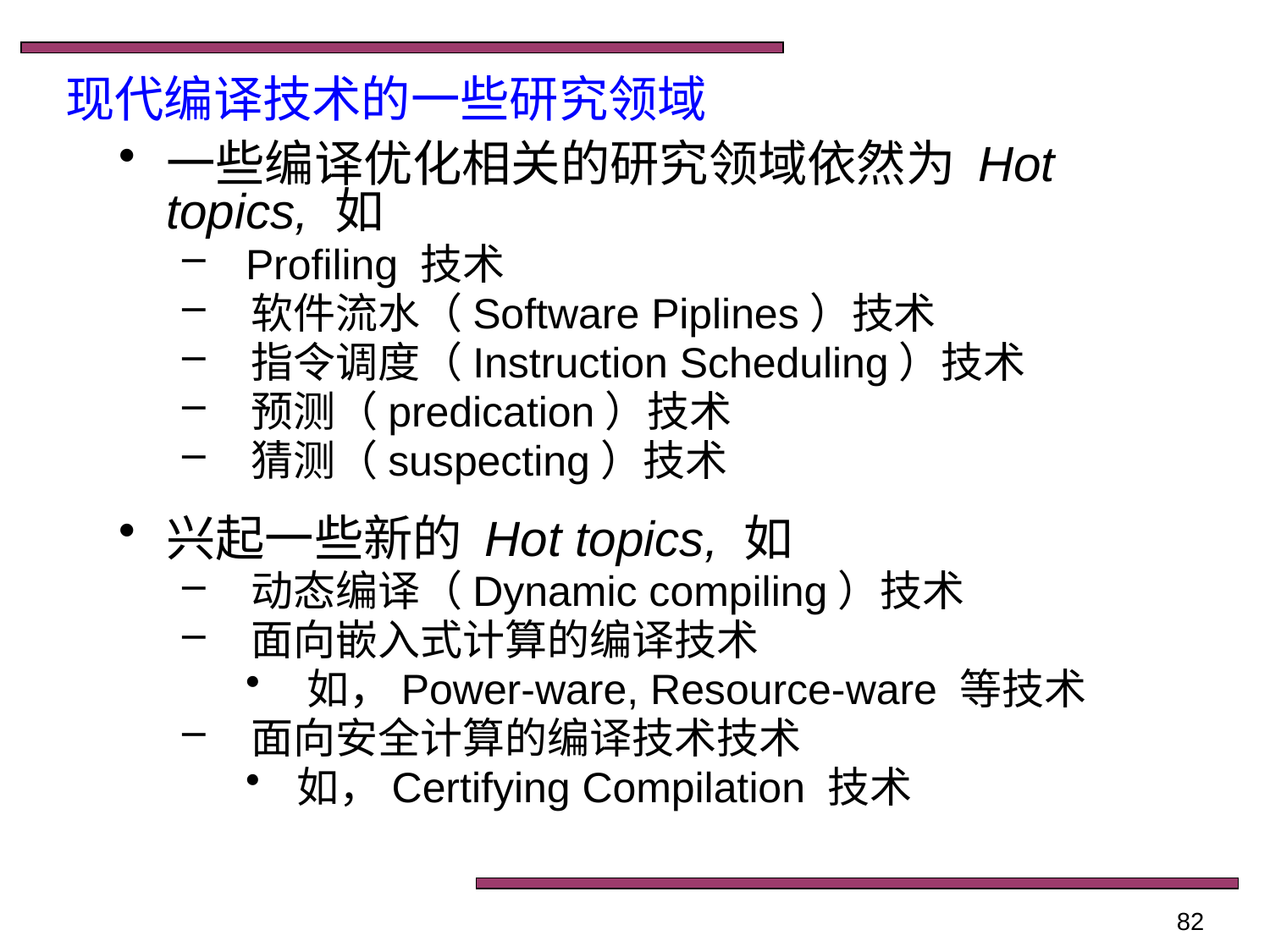

# 现代编译技术的一些研究领域
一些编译优化相关的研究领域依然为 Hot topics, 如
  Profiling 技术
  软件流水（Software Piplines）技术
  指令调度（Instruction Scheduling）技术
  预测（predication）技术
  猜测（suspecting）技术

兴起一些新的 Hot topics, 如
  动态编译（Dynamic compiling）技术
  面向嵌入式计算的编译技术
  如，Power-ware, Resource-ware 等技术
  面向安全计算的编译技术技术
 如，Certifying Compilation 技术

82